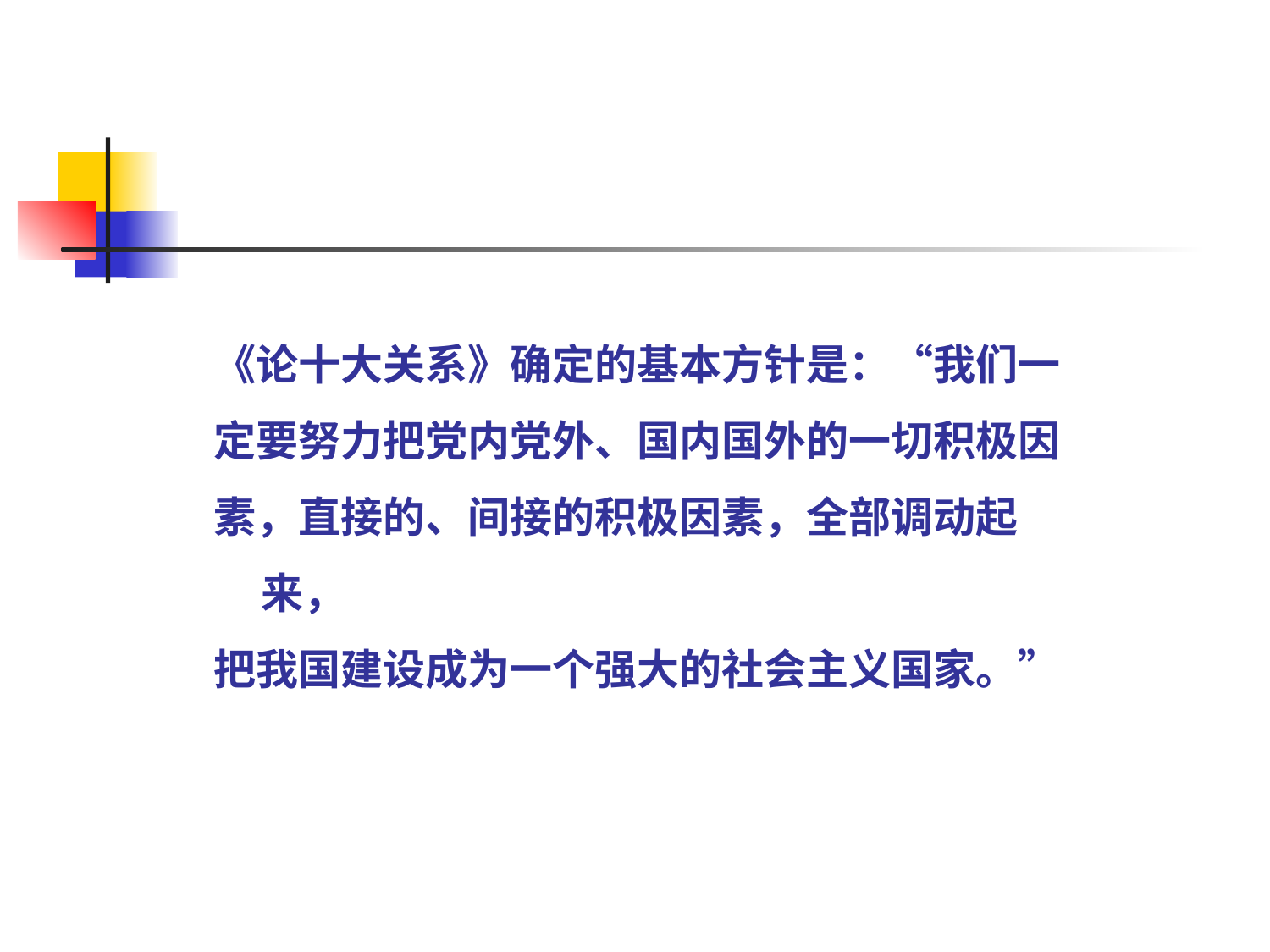

《论十大关系》确定的基本方针是：“我们一
定要努力把党内党外、国内国外的一切积极因
素，直接的、间接的积极因素，全部调动起来，
把我国建设成为一个强大的社会主义国家。”